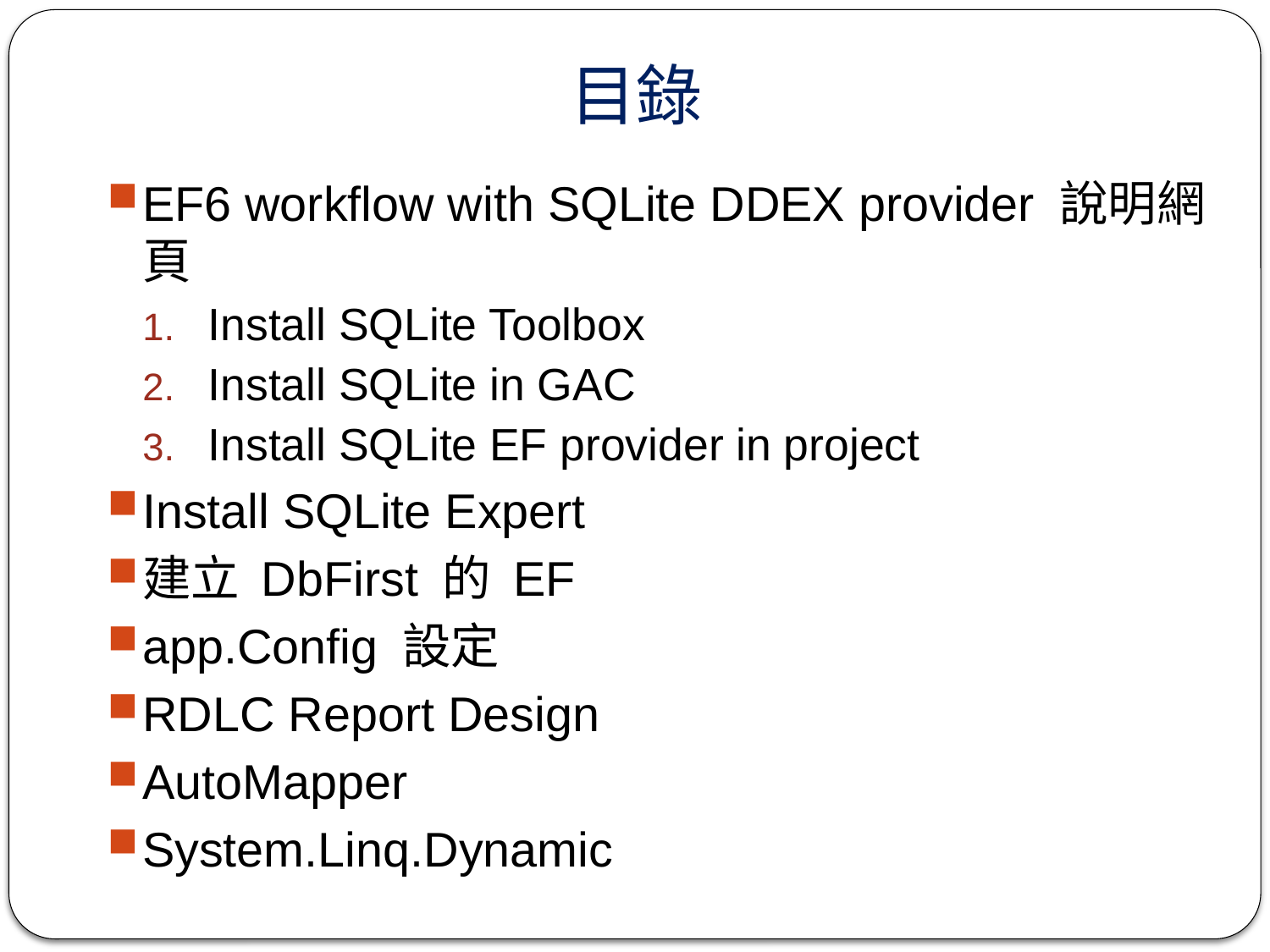

# 目錄
EF6 workflow with SQLite DDEX provider 說明網頁
Install SQLite Toolbox
Install SQLite in GAC
Install SQLite EF provider in project
Install SQLite Expert
建立 DbFirst 的 EF
app.Config 設定
RDLC Report Design
AutoMapper
System.Linq.Dynamic